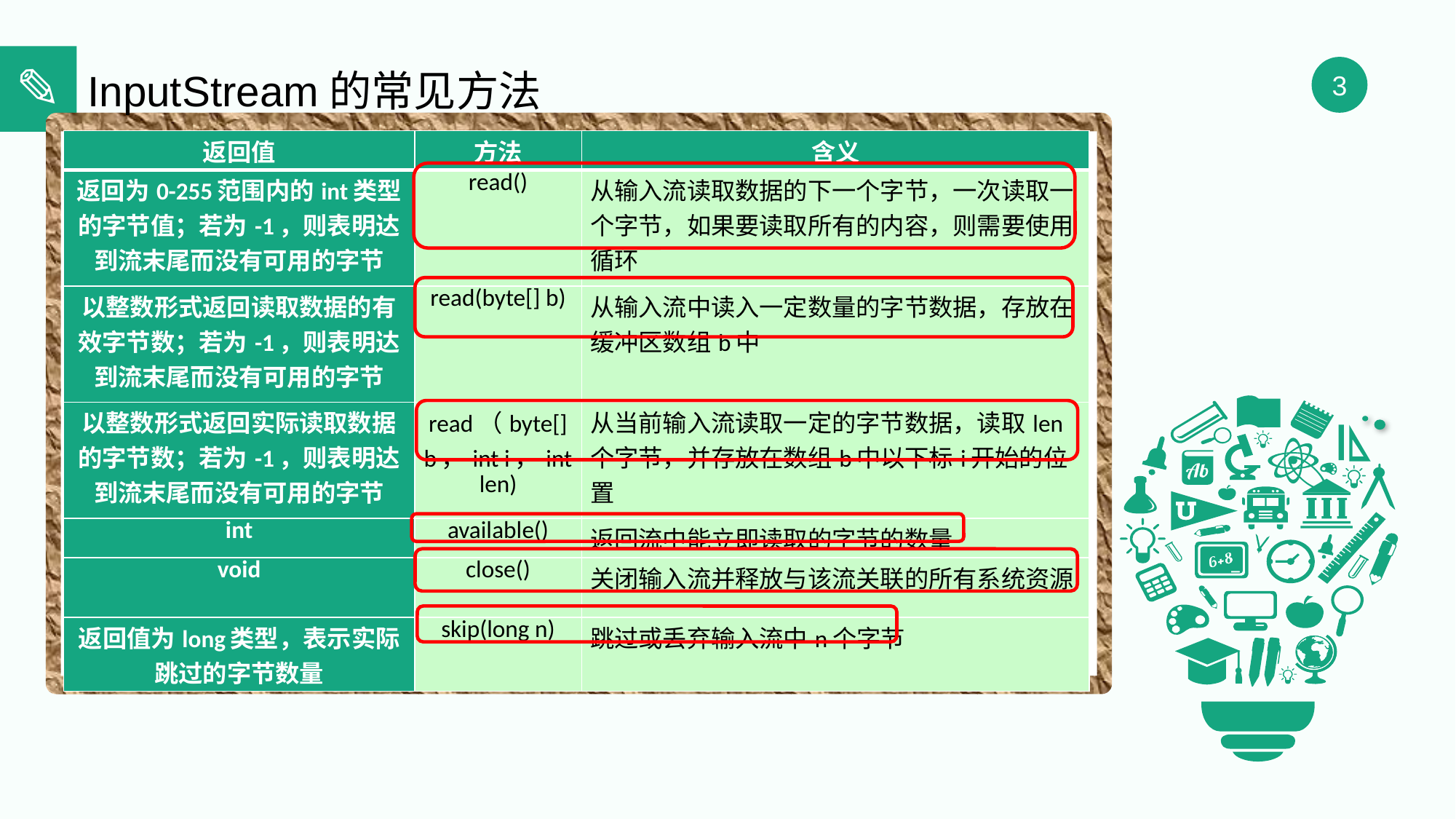

InputStream的常见方法

| 返回值 | 方法 | 含义 |
| --- | --- | --- |
| 返回为0-255范围内的int类型的字节值；若为-1，则表明达到流末尾而没有可用的字节 | read() | 从输入流读取数据的下一个字节，一次读取一个字节，如果要读取所有的内容，则需要使用循环 |
| 以整数形式返回读取数据的有效字节数；若为-1，则表明达到流末尾而没有可用的字节 | read(byte[] b) | 从输入流中读入一定数量的字节数据，存放在缓冲区数组b中 |
| 以整数形式返回实际读取数据的字节数；若为-1，则表明达到流末尾而没有可用的字节 | read（byte[] b，int i，int len) | 从当前输入流读取一定的字节数据，读取len个字节，并存放在数组b中以下标i开始的位置 |
| int | available() | 返回流中能立即读取的字节的数量 |
| void | close() | 关闭输入流并释放与该流关联的所有系统资源 |
| 返回值为long类型，表示实际跳过的字节数量 | skip(long n) | 跳过或丢弃输入流中n个字节 |